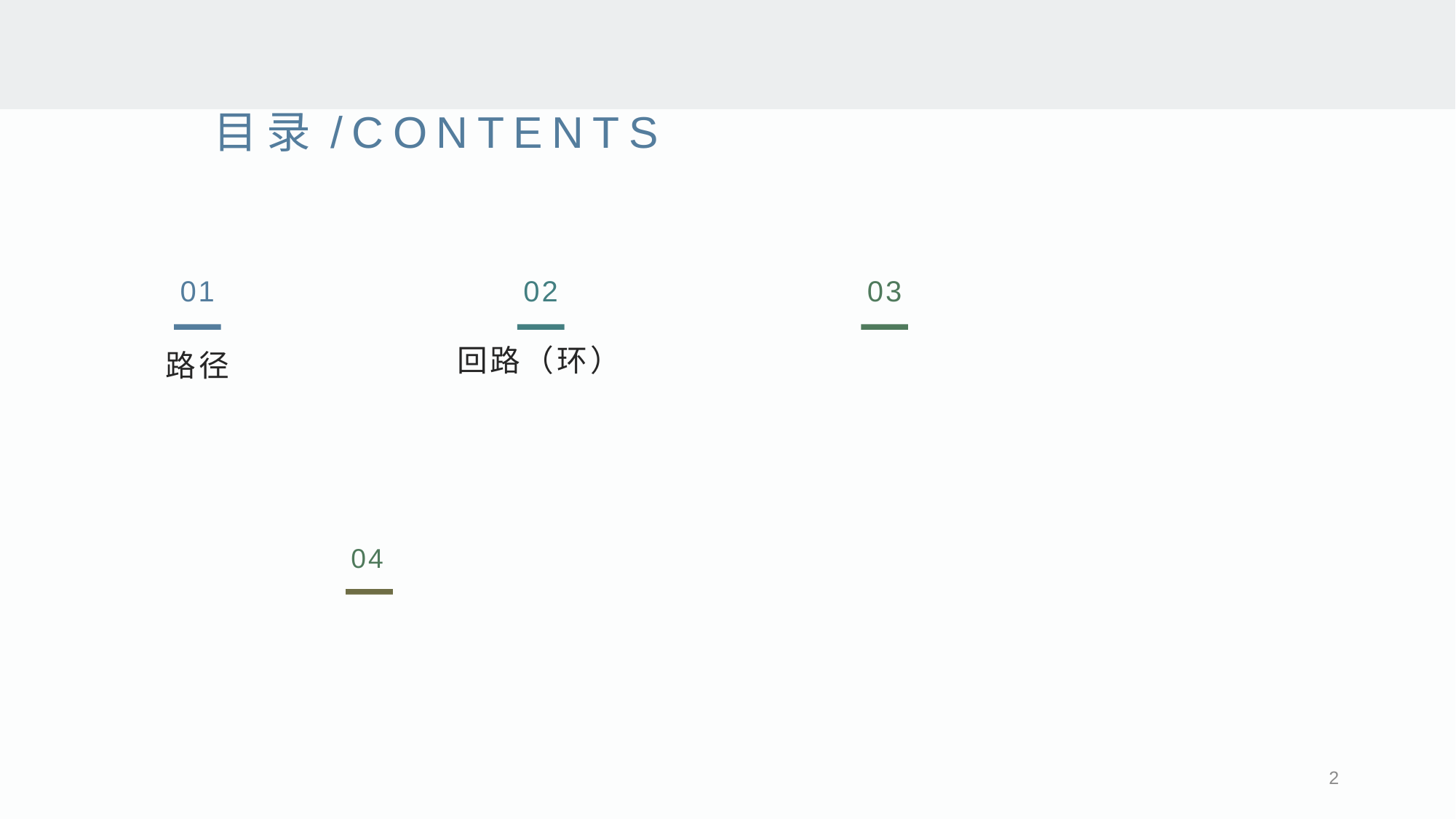

目录/CONTENTS
01
02
03

回路（环）
路径

04

2